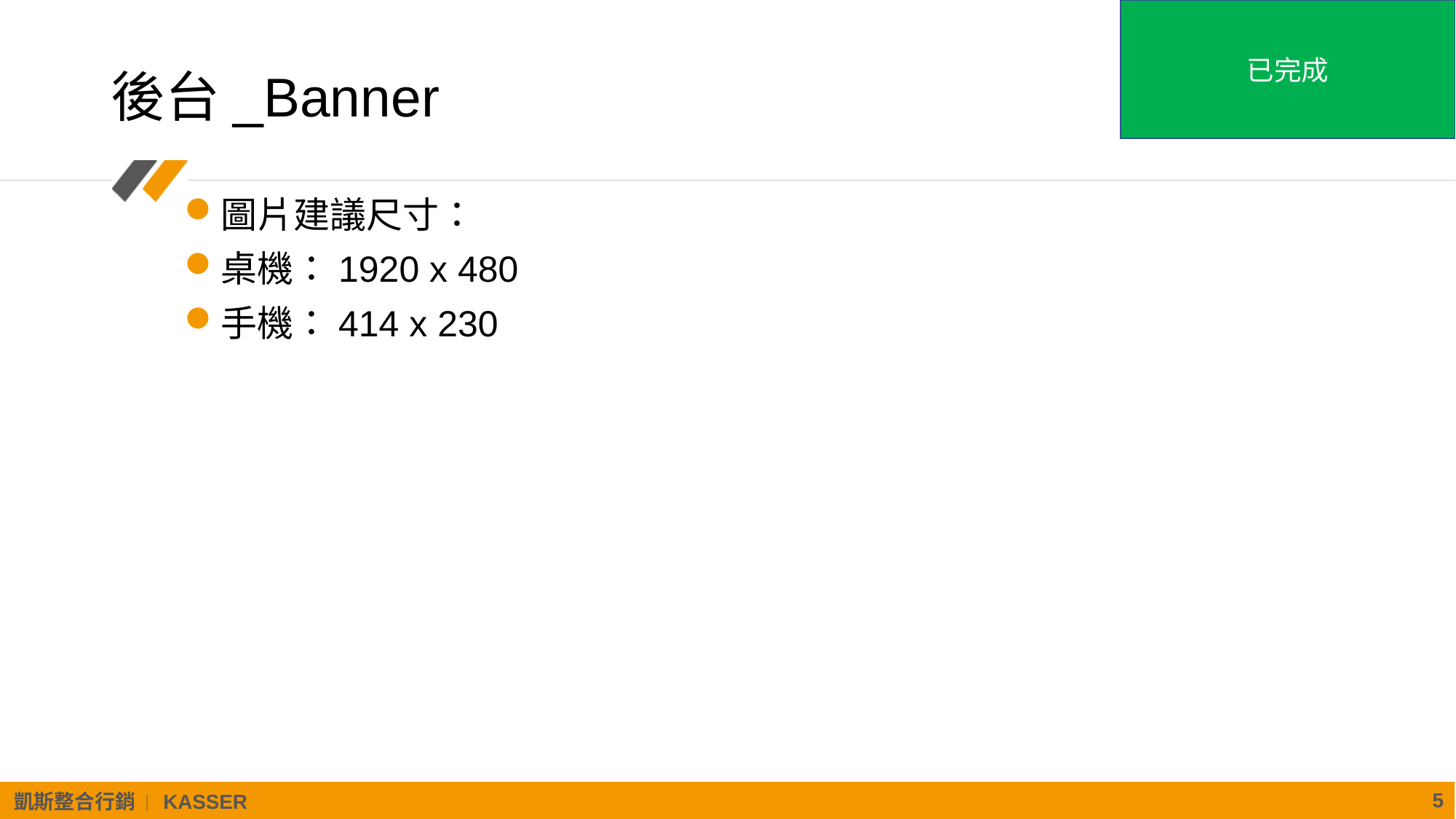

已完成
# 後台_Banner
圖片建議尺寸：
桌機：1920 x 480
手機：414 x 230
5